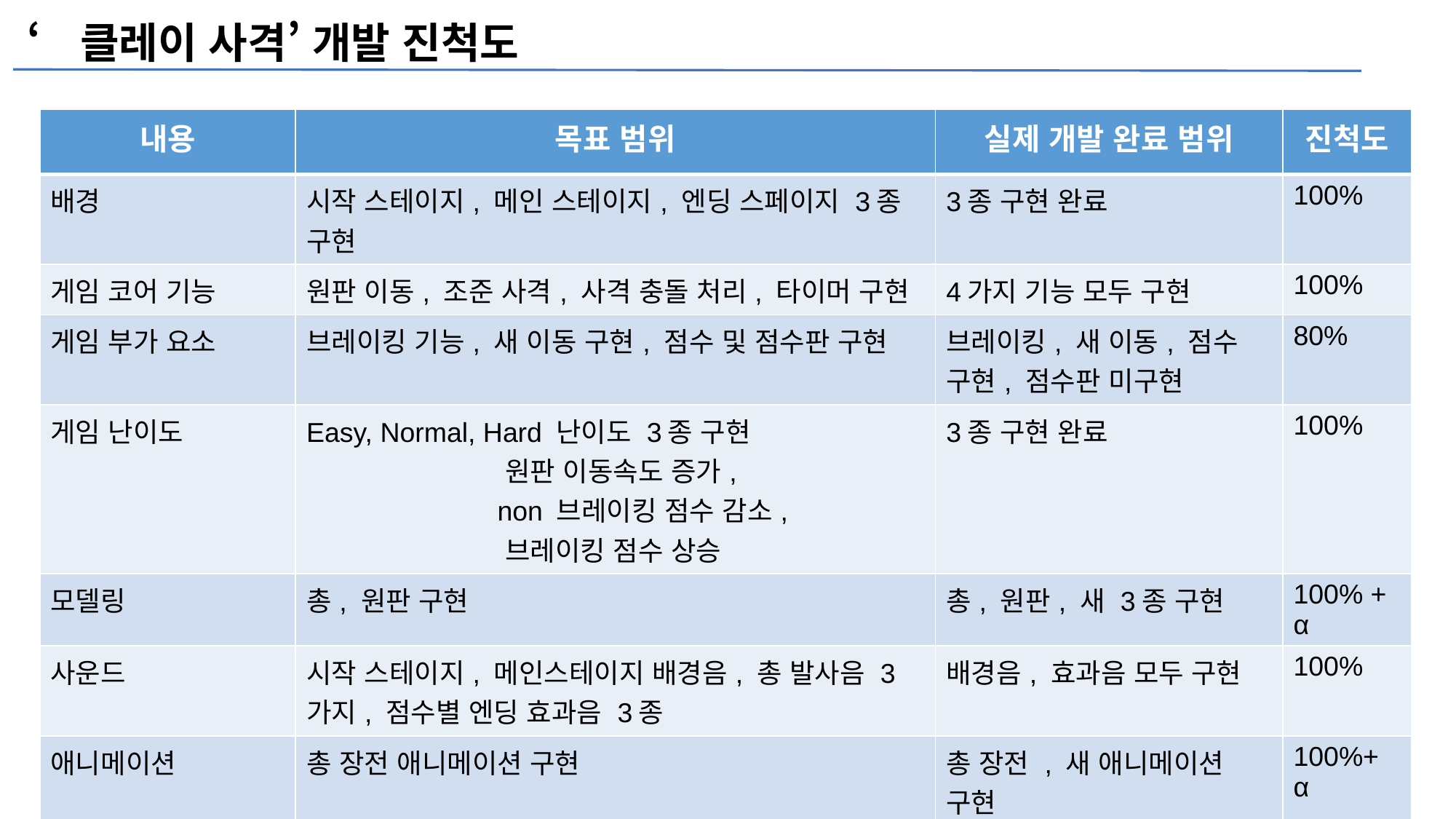

‘클레이 사격’ 개발 진척도
| 내용 | 목표 범위 | 실제 개발 완료 범위 | 진척도 |
| --- | --- | --- | --- |
| 배경 | 시작 스테이지, 메인 스테이지, 엔딩 스페이지 3종 구현 | 3종 구현 완료 | 100% |
| 게임 코어 기능 | 원판 이동, 조준 사격, 사격 충돌 처리, 타이머 구현 | 4가지 기능 모두 구현 | 100% |
| 게임 부가 요소 | 브레이킹 기능, 새 이동 구현, 점수 및 점수판 구현 | 브레이킹, 새 이동, 점수 구현, 점수판 미구현 | 80% |
| 게임 난이도 | Easy, Normal, Hard 난이도 3종 구현 원판 이동속도 증가, non 브레이킹 점수 감소, 브레이킹 점수 상승 | 3종 구현 완료 | 100% |
| 모델링 | 총, 원판 구현 | 총, 원판, 새 3종 구현 | 100% + α |
| 사운드 | 시작 스테이지, 메인스테이지 배경음, 총 발사음 3가지, 점수별 엔딩 효과음 3종 | 배경음, 효과음 모두 구현 | 100% |
| 애니메이션 | 총 장전 애니메이션 구현 | 총 장전 , 새 애니메이션 구현 | 100%+ α |